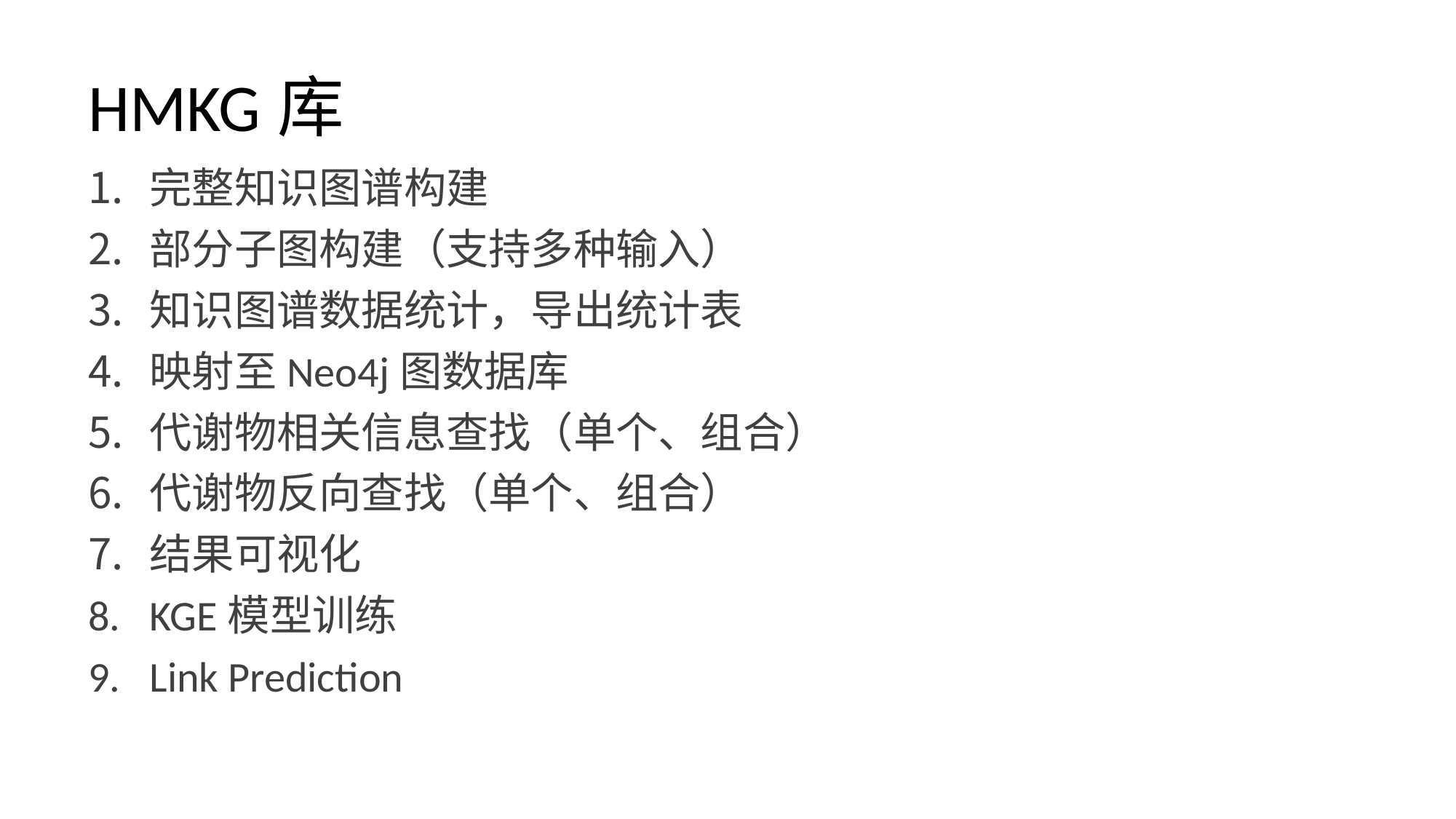

# HMKG库
完整知识图谱构建
部分子图构建（支持多种输入）
知识图谱数据统计，导出统计表
映射至Neo4j图数据库
代谢物相关信息查找（单个、组合）
代谢物反向查找（单个、组合）
结果可视化
KGE模型训练
Link Prediction